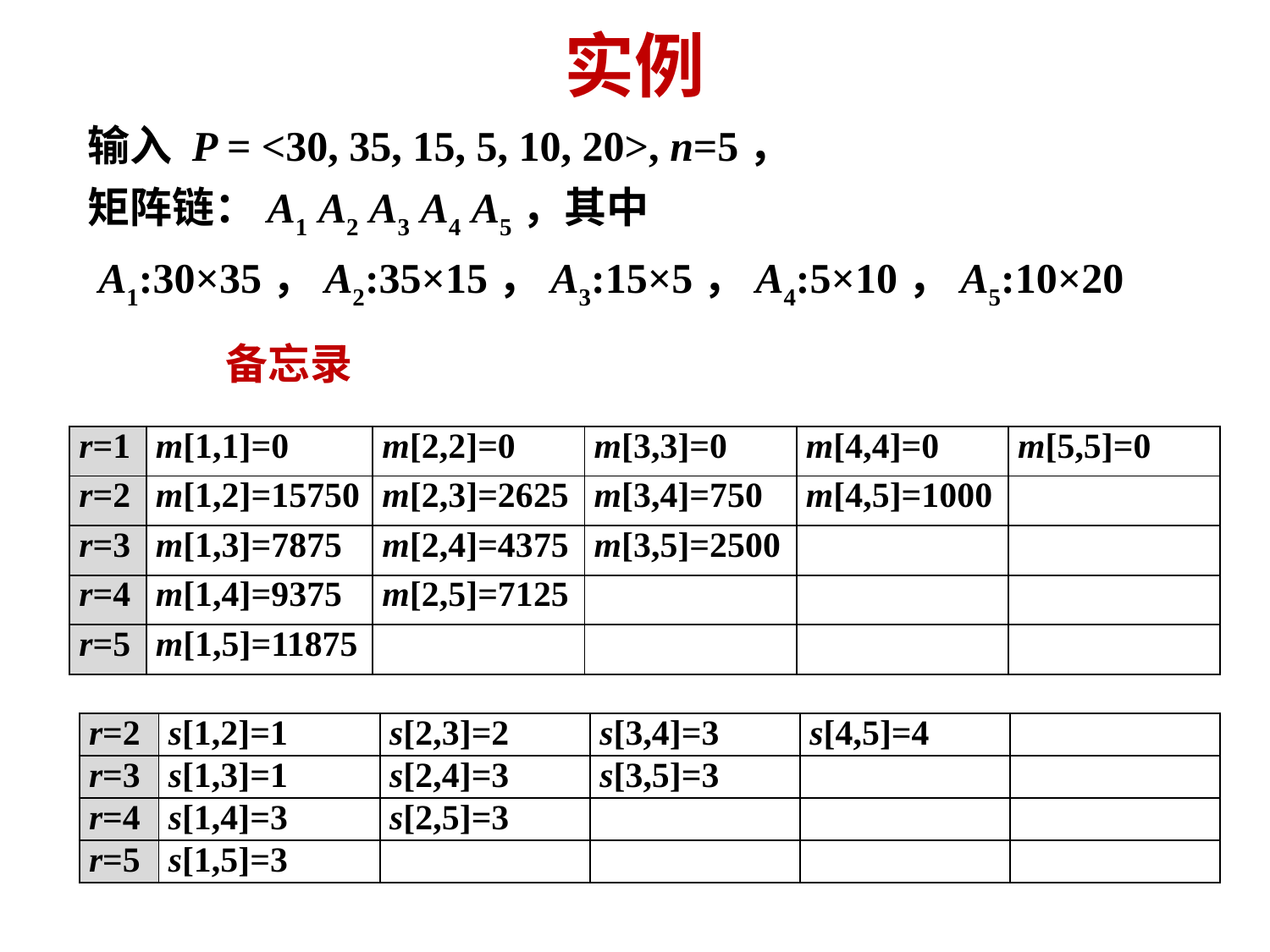

# 实例
输入 P = <30, 35, 15, 5, 10, 20>, n=5，
矩阵链：A1 A2 A3 A4 A5，其中
 A1:30×35，A2:35×15，A3:15×5，A4:5×10，A5:10×20
备忘录

| r=1 | m[1,1]=0 | m[2,2]=0 | m[3,3]=0 | m[4,4]=0 | m[5,5]=0 |
| --- | --- | --- | --- | --- | --- |
| r=2 | m[1,2]=15750 | m[2,3]=2625 | m[3,4]=750 | m[4,5]=1000 |  |
| r=3 | m[1,3]=7875 | m[2,4]=4375 | m[3,5]=2500 |  |  |
| r=4 | m[1,4]=9375 | m[2,5]=7125 |  |  |  |
| r=5 | m[1,5]=11875 |  |  |  |  |
| r=2 | s[1,2]=1 | s[2,3]=2 | s[3,4]=3 | s[4,5]=4 |  |
| --- | --- | --- | --- | --- | --- |
| r=3 | s[1,3]=1 | s[2,4]=3 | s[3,5]=3 |  |  |
| r=4 | s[1,4]=3 | s[2,5]=3 |  |  |  |
| r=5 | s[1,5]=3 |  |  |  |  |